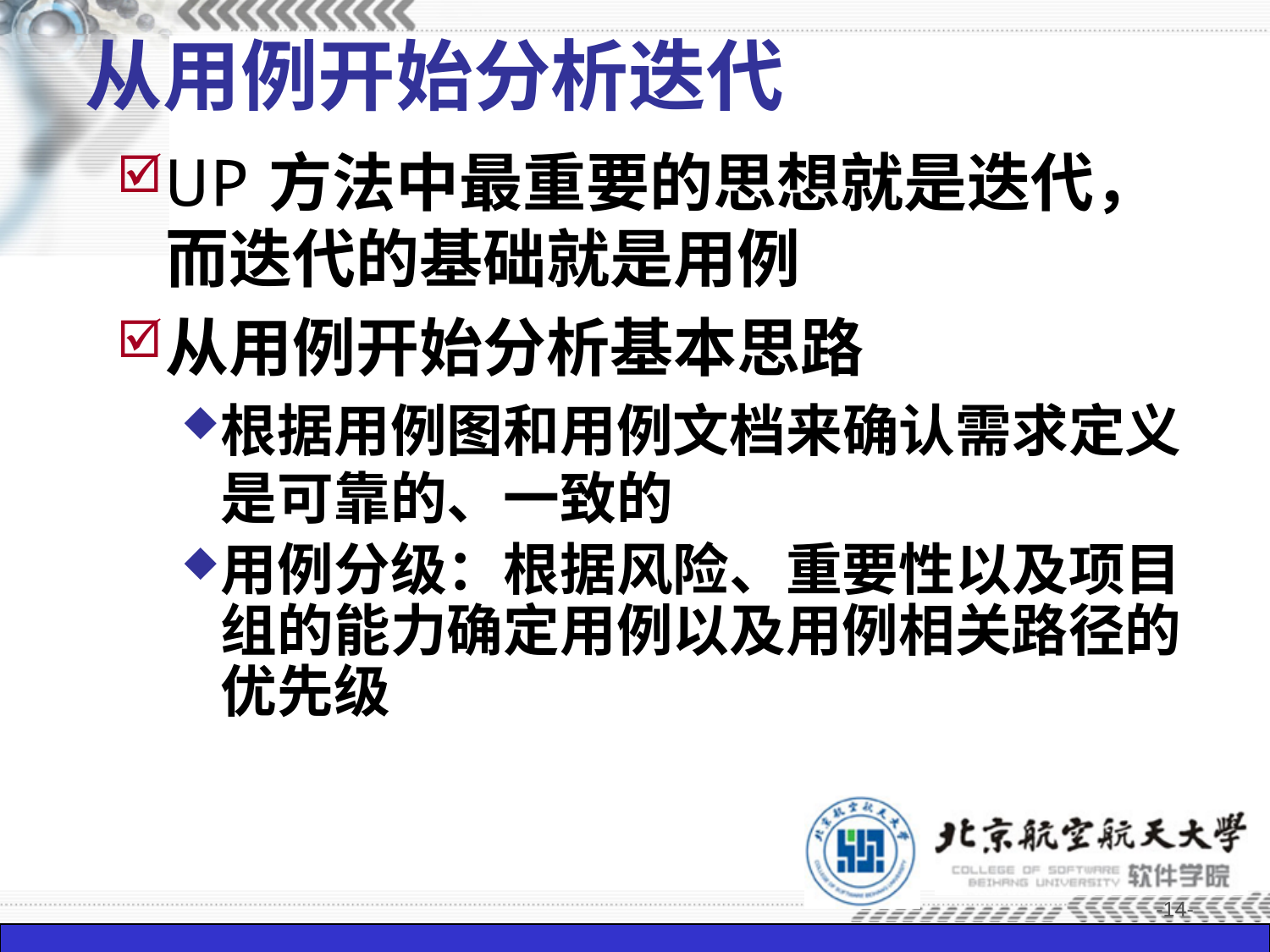

# 从用例开始分析迭代
UP方法中最重要的思想就是迭代，而迭代的基础就是用例
从用例开始分析基本思路
根据用例图和用例文档来确认需求定义是可靠的、一致的
用例分级：根据风险、重要性以及项目组的能力确定用例以及用例相关路径的优先级
-14-